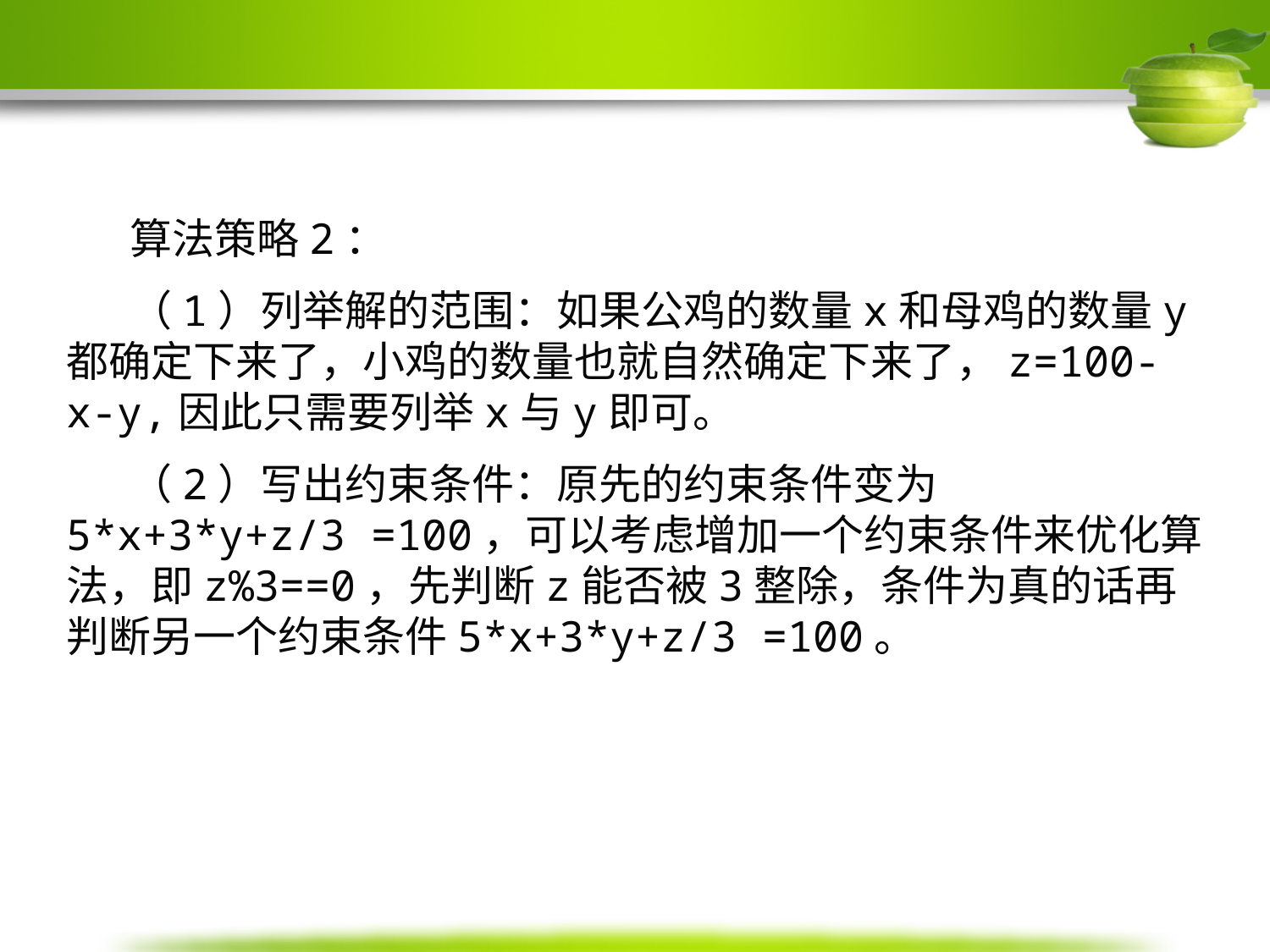

算法策略2：
（1）列举解的范围：如果公鸡的数量x和母鸡的数量y都确定下来了，小鸡的数量也就自然确定下来了，z=100-x-y,因此只需要列举x与y即可。
（2）写出约束条件：原先的约束条件变为5*x+3*y+z/3 =100，可以考虑增加一个约束条件来优化算法，即z%3==0，先判断z能否被3整除，条件为真的话再判断另一个约束条件5*x+3*y+z/3 =100。